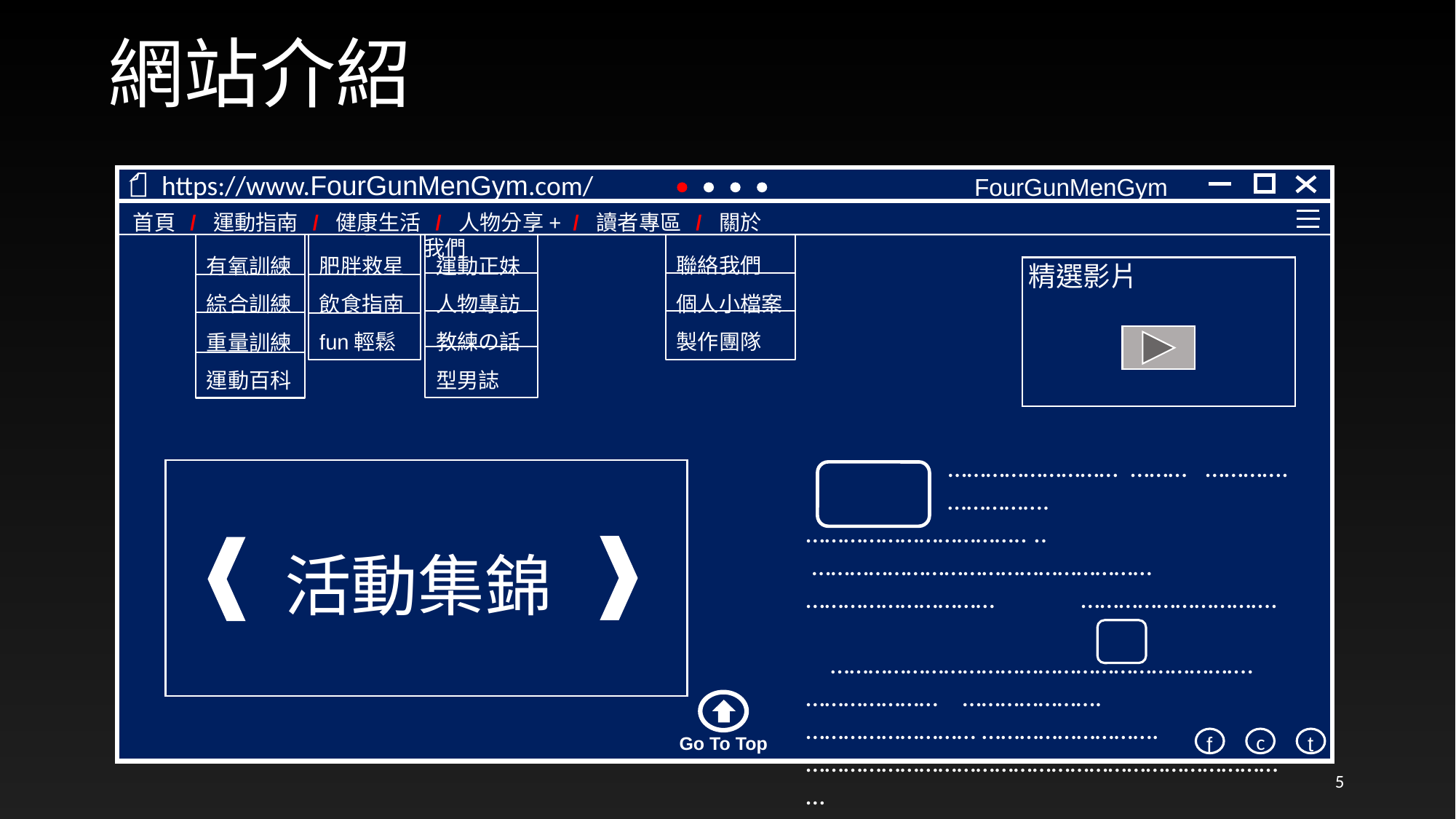

網站介紹
 https://www.FourGunMenGym.com/
FourGunMenGym

聯絡我們
個人小檔案
製作團隊
肥胖救星
飲食指南
fun輕鬆
運動正妹
人物專訪
教練の話
型男誌
有氧訓練
綜合訓練
重量訓練
運動百科

活動集錦

Go To Top
c
f

t
首頁  /  運動指南  /  健康生活  /  人物分享+  /  讀者專區  /  關於我們

精選影片

                       ………………………  ………   ………….
                       ……………. …………………………….. ..
 ………………………………………………   …………………………              ………………………….
    …………………………………………………………. …………………    ………………….             ……………………… ……………………….                   ……………………………………………………………………
     https://www.FourGunMenGym.com/

5